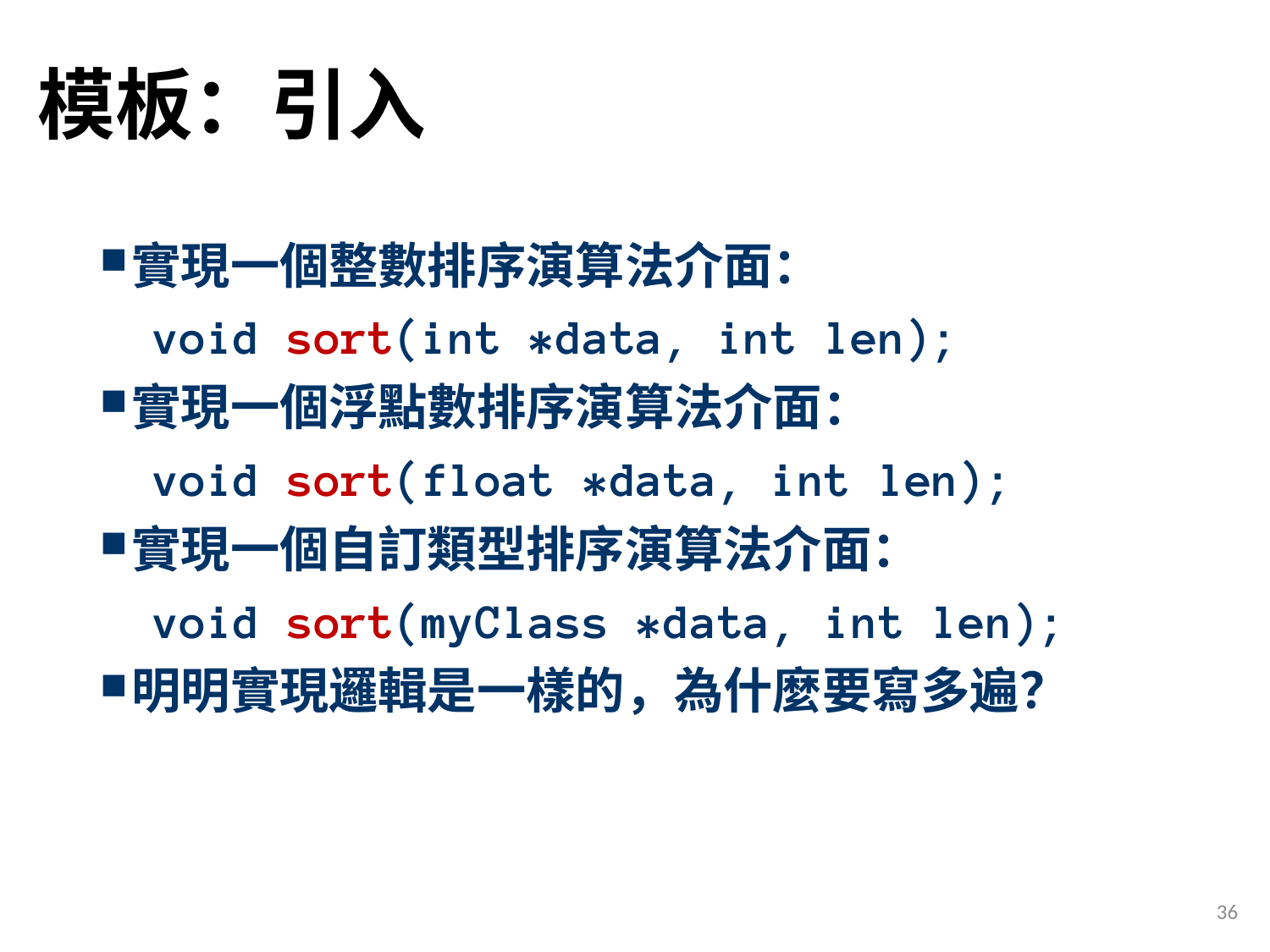

# 模板：引入
實現一個整數排序演算法介面：
  void sort(int *data, int len);
實現一個浮點數排序演算法介面：
  void sort(float *data, int len);
實現一個自訂類型排序演算法介面：
  void sort(myClass *data, int len);
明明實現邏輯是一樣的，為什麼要寫多遍？
36